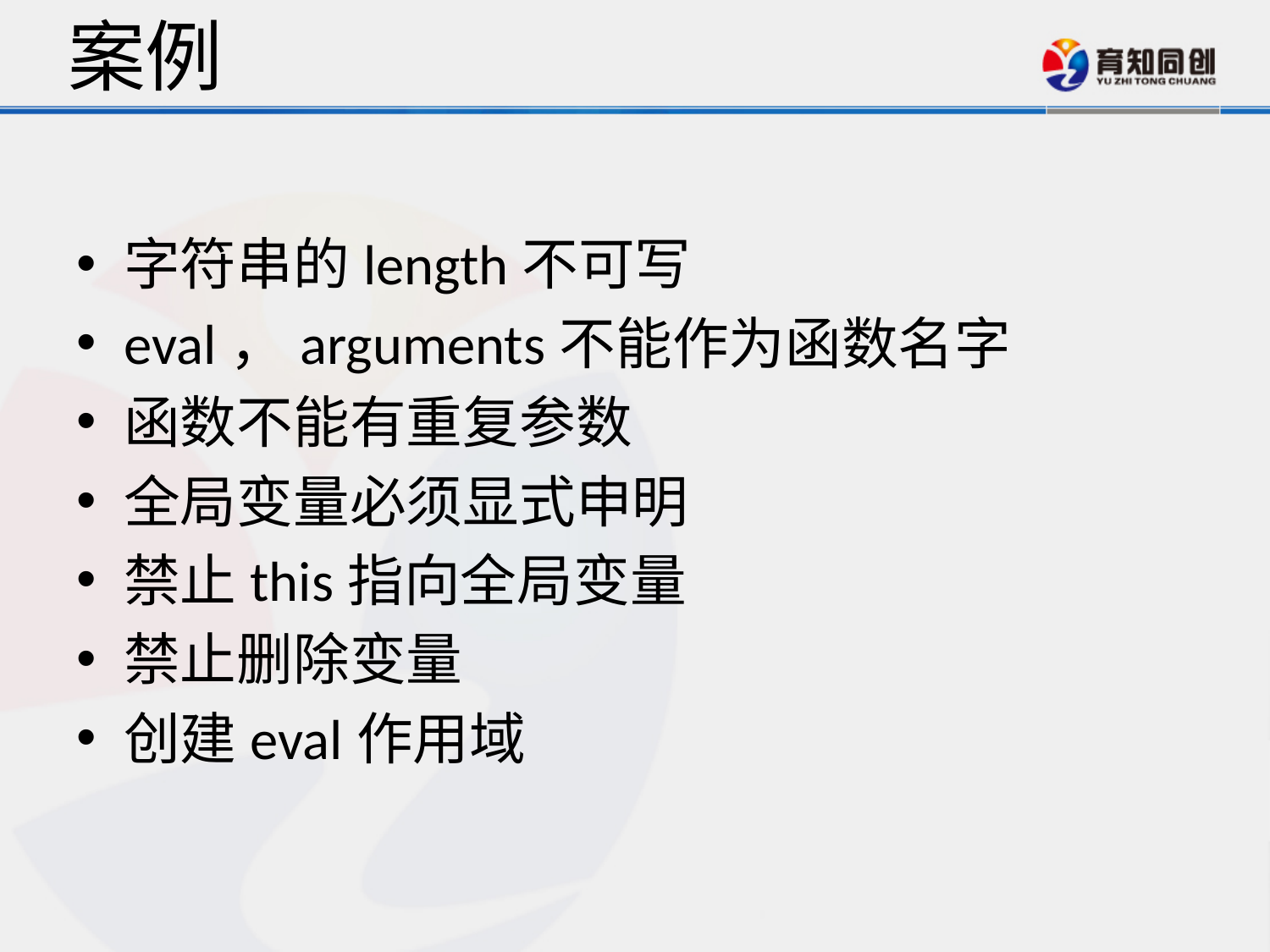

# 案例
字符串的length不可写
eval，arguments不能作为函数名字
函数不能有重复参数
全局变量必须显式申明
禁止this指向全局变量
禁止删除变量
创建eval作用域